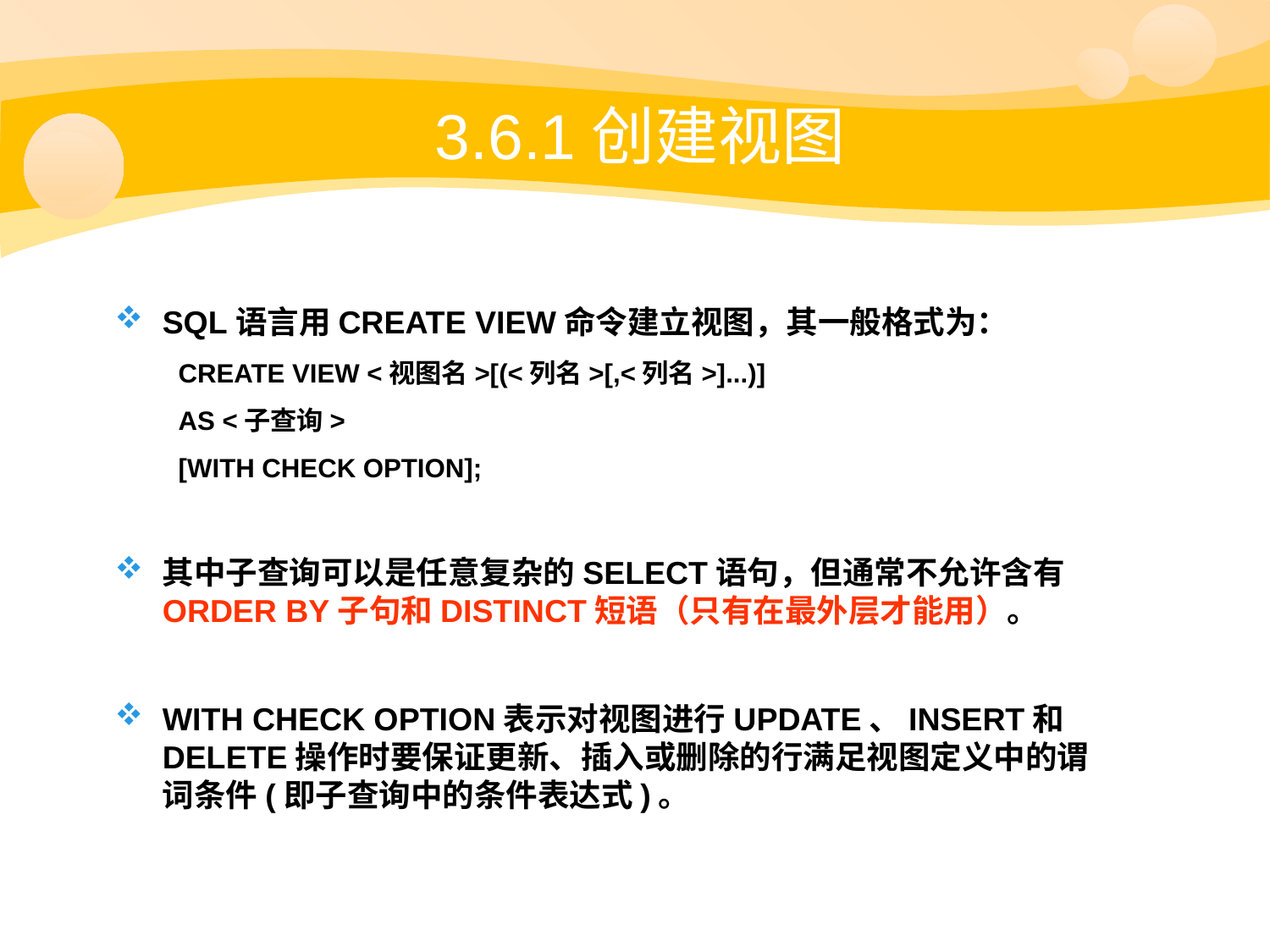

# 3.6.1创建视图
SQL语言用CREATE VIEW命令建立视图，其一般格式为：
CREATE VIEW <视图名>[(<列名>[,<列名>]...)]
AS <子查询>
[WITH CHECK OPTION];

其中子查询可以是任意复杂的SELECT语句，但通常不允许含有ORDER BY子句和DISTINCT短语（只有在最外层才能用）。

WITH CHECK OPTION表示对视图进行UPDATE、INSERT和DELETE操作时要保证更新、插入或删除的行满足视图定义中的谓词条件(即子查询中的条件表达式)。